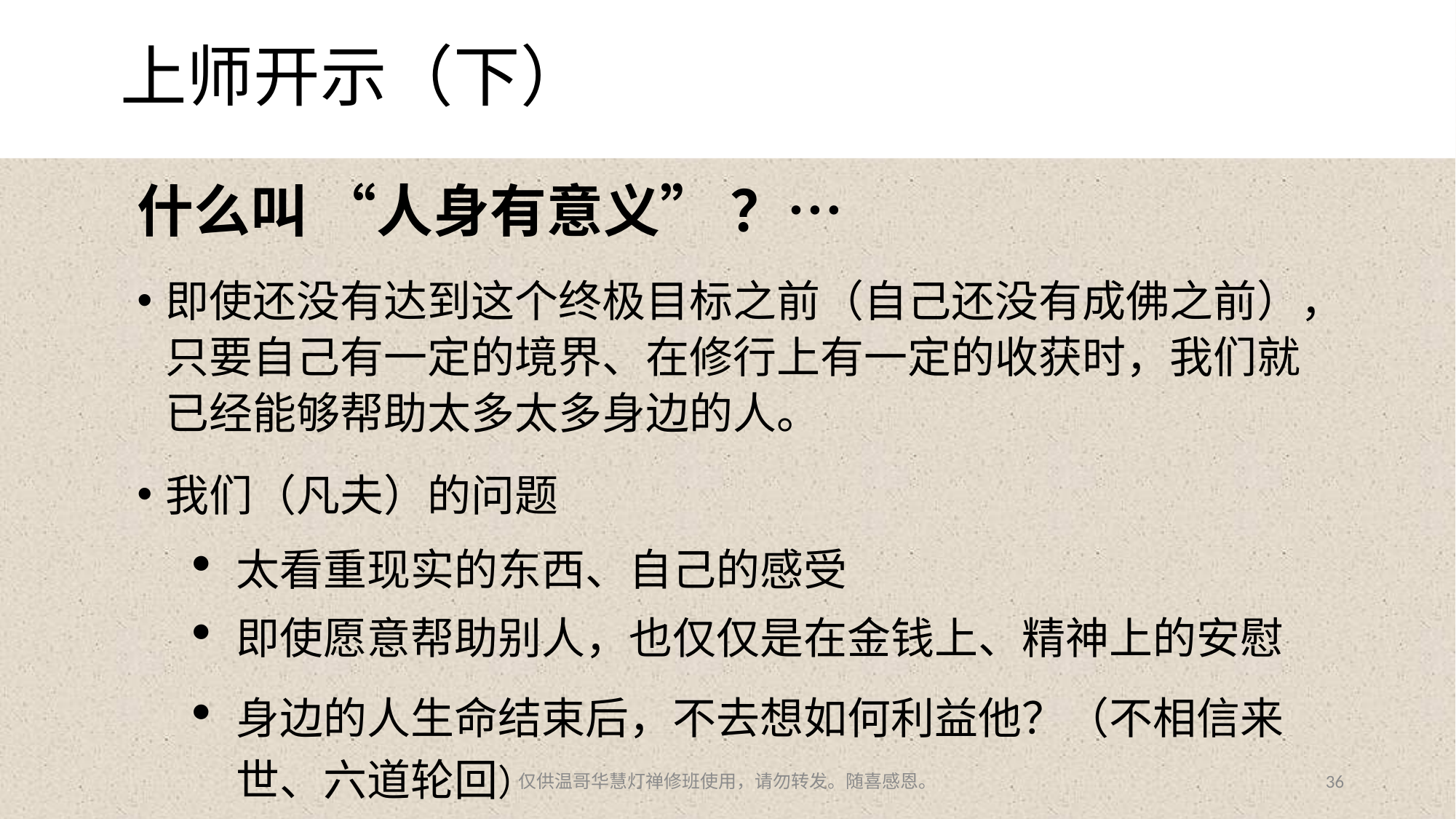

# 上师开示（下）
什么叫 “人身有意义” ？…
即使还没有达到这个终极目标之前（自己还没有成佛之前），只要自己有一定的境界、在修行上有一定的收获时，我们就已经能够帮助太多太多身边的人。
我们（凡夫）的问题
太看重现实的东西、自己的感受
即使愿意帮助别人，也仅仅是在金钱上、精神上的安慰
身边的人生命结束后，不去想如何利益他？（不相信来世、六道轮回）
仅供温哥华慧灯禅修班使用，请勿转发。随喜感恩。
36